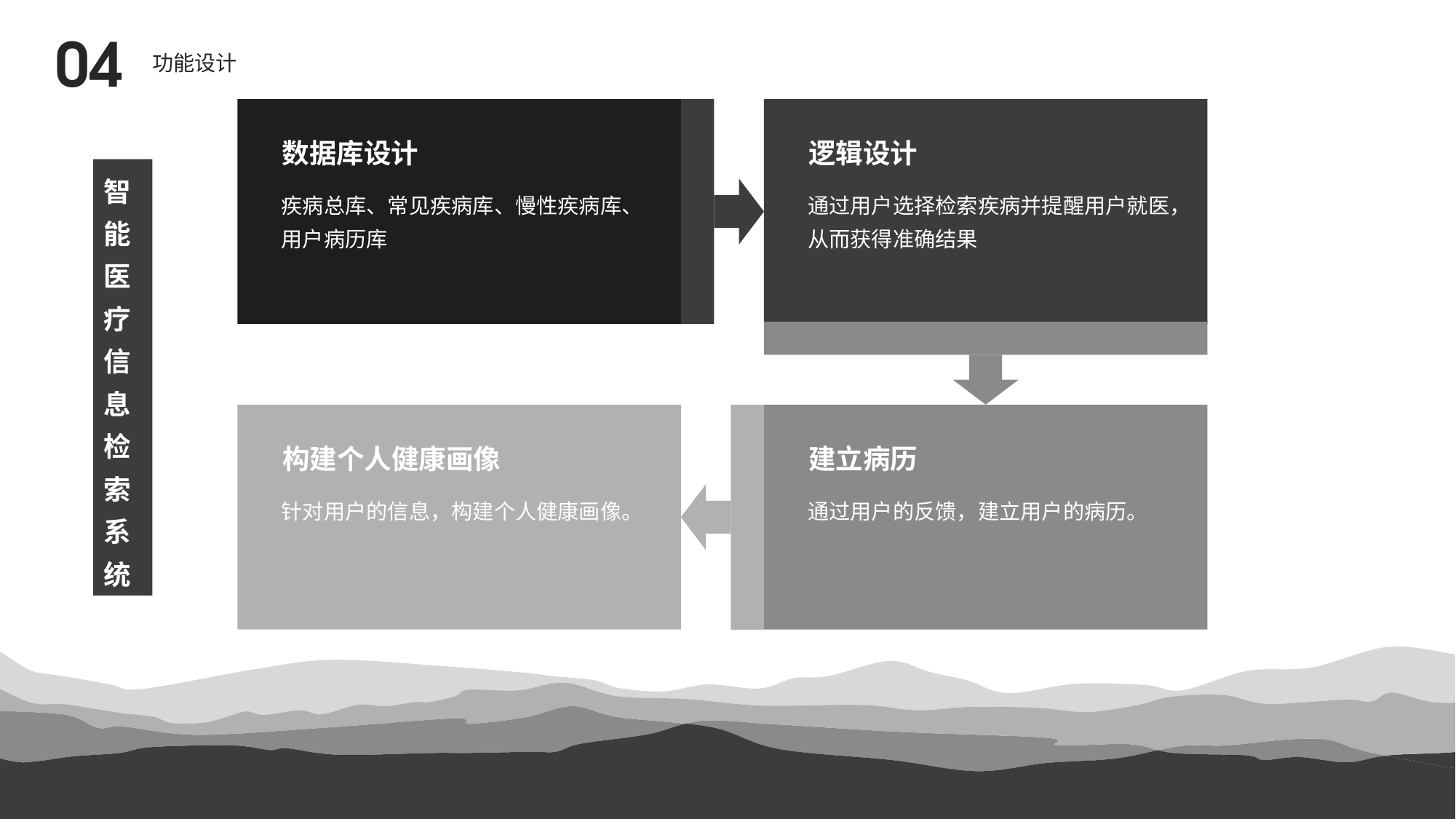

04
功能设计

数据库设计
疾病总库、常见疾病库、慢性疾病库、用户病历库

逻辑设计
通过用户选择检索疾病并提醒用户就医，
从而获得准确结果
智能医疗信息检索系统

构建个人健康画像
针对用户的信息，构建个人健康画像。

建立病历
通过用户的反馈，建立用户的病历。